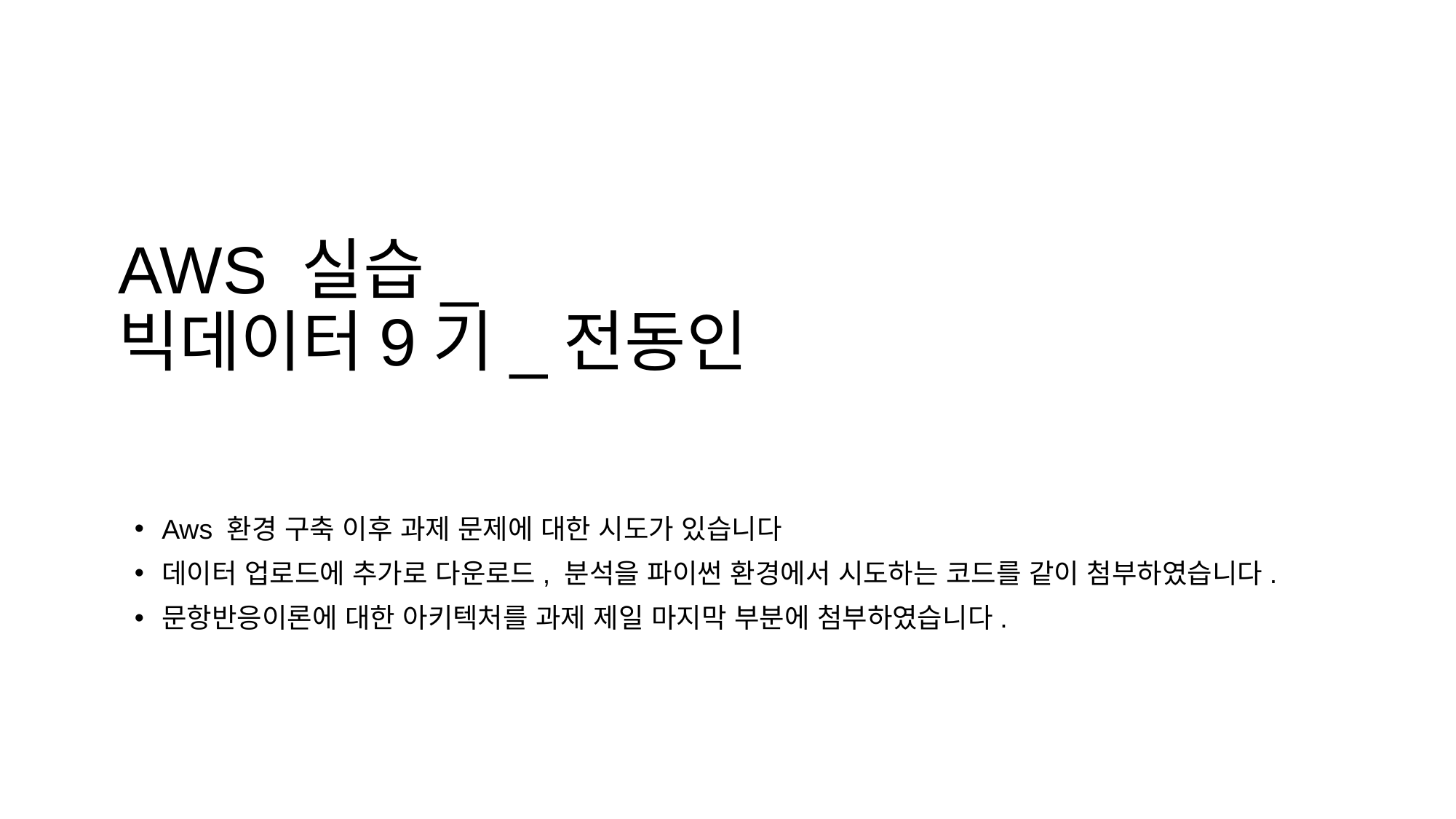

# AWS 실습_ 빅데이터9기_전동인
Aws 환경 구축 이후 과제 문제에 대한 시도가 있습니다
데이터 업로드에 추가로 다운로드, 분석을 파이썬 환경에서 시도하는 코드를 같이 첨부하였습니다.
문항반응이론에 대한 아키텍처를 과제 제일 마지막 부분에 첨부하였습니다.